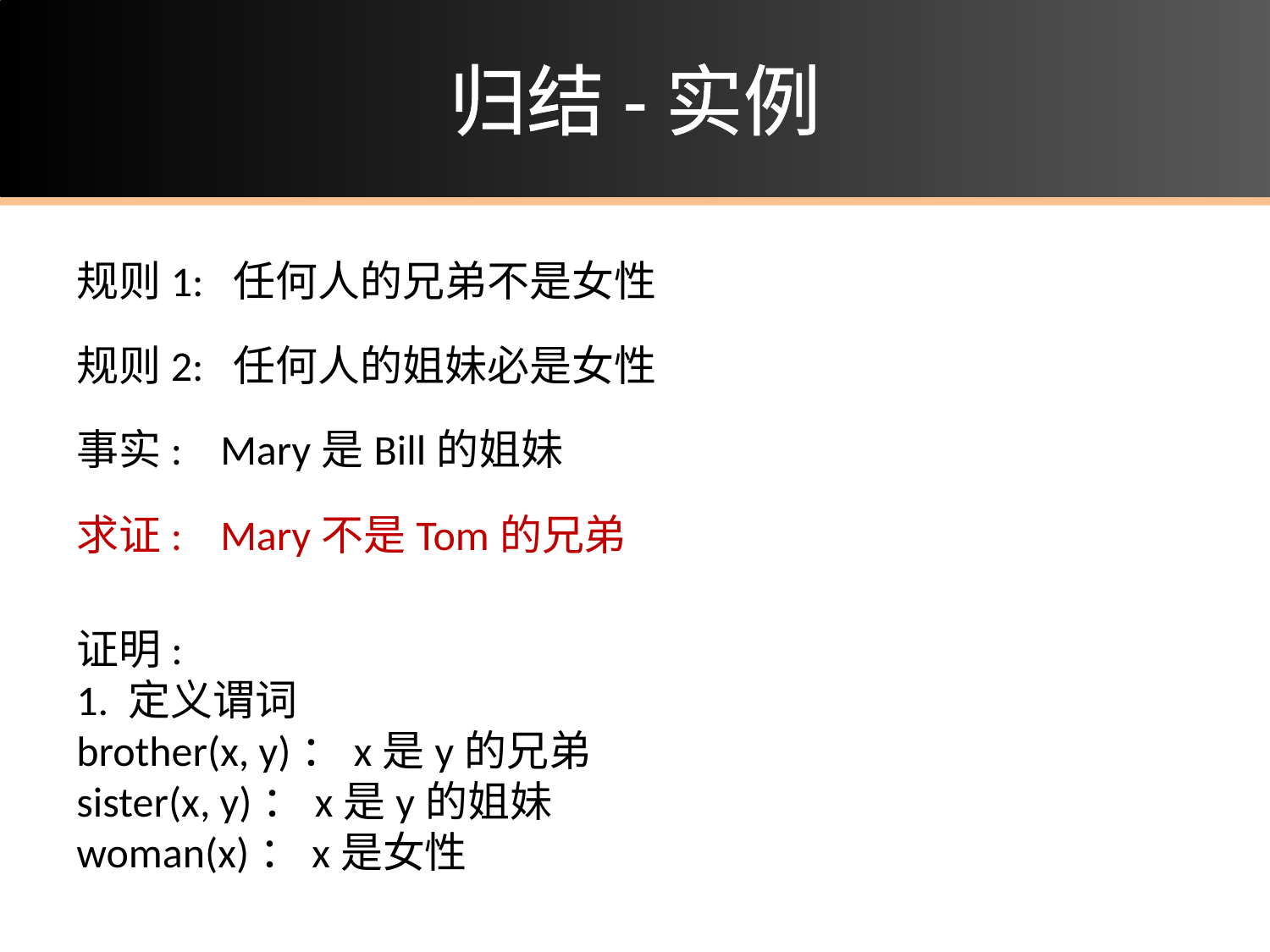

# 归结-实例
规则1:  任何人的兄弟不是女性
规则2:  任何人的姐妹必是女性
事实:    Mary是Bill的姐妹
求证:    Mary不是Tom的兄弟

证明:
1. 定义谓词
brother(x, y)：x是y的兄弟
sister(x, y)：x是y的姐妹
woman(x)：x是女性